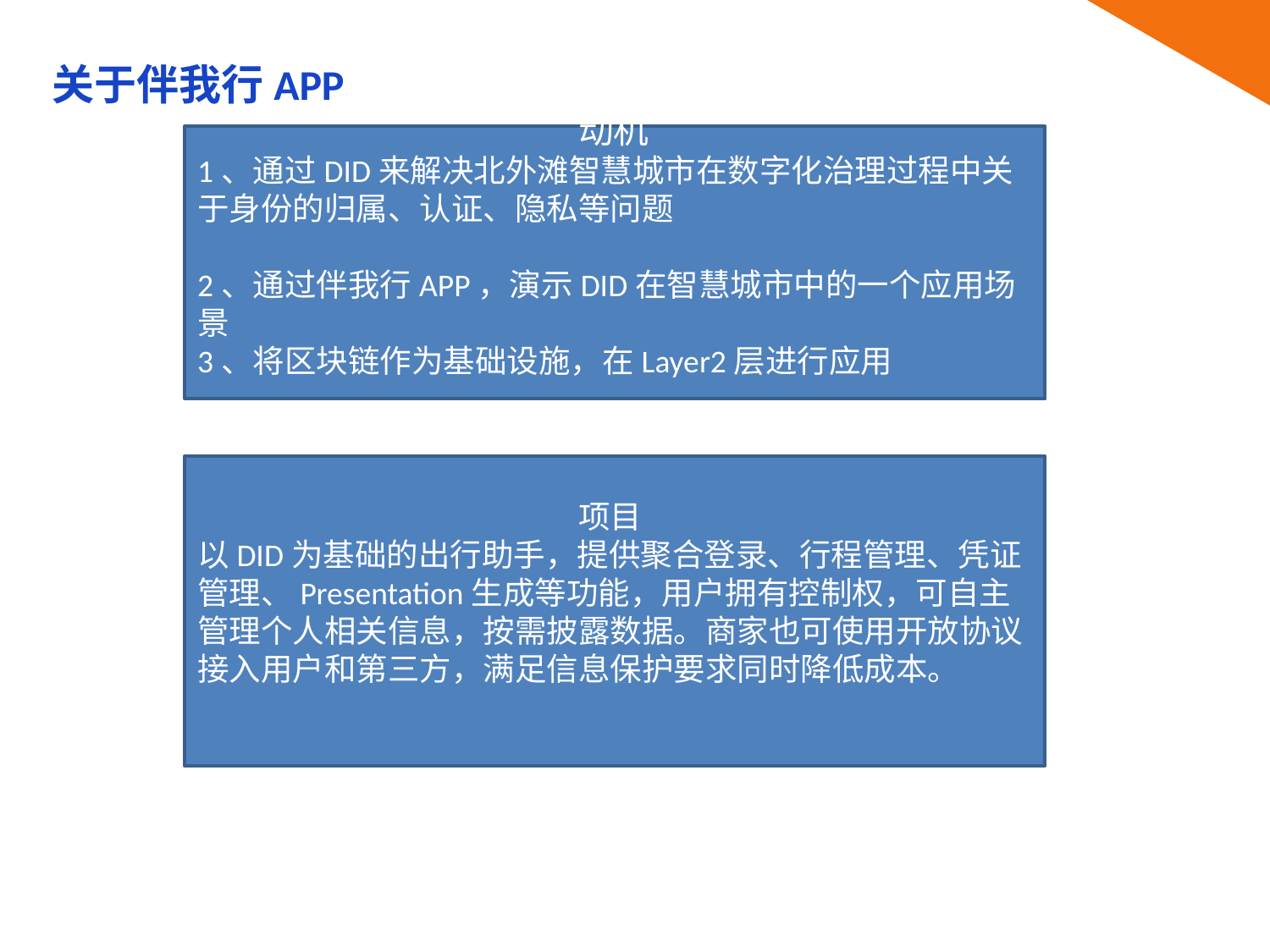

关于伴我行APP
			动机
1、通过DID来解决北外滩智慧城市在数字化治理过程中关于身份的归属、认证、隐私等问题

2、通过伴我行APP，演示DID在智慧城市中的一个应用场景
3、将区块链作为基础设施，在Layer2层进行应用

			项目
以DID为基础的出行助手，提供聚合登录、行程管理、凭证管理、Presentation生成等功能，用户拥有控制权，可自主管理个人相关信息，按需披露数据。商家也可使用开放协议接入用户和第三方，满足信息保护要求同时降低成本。